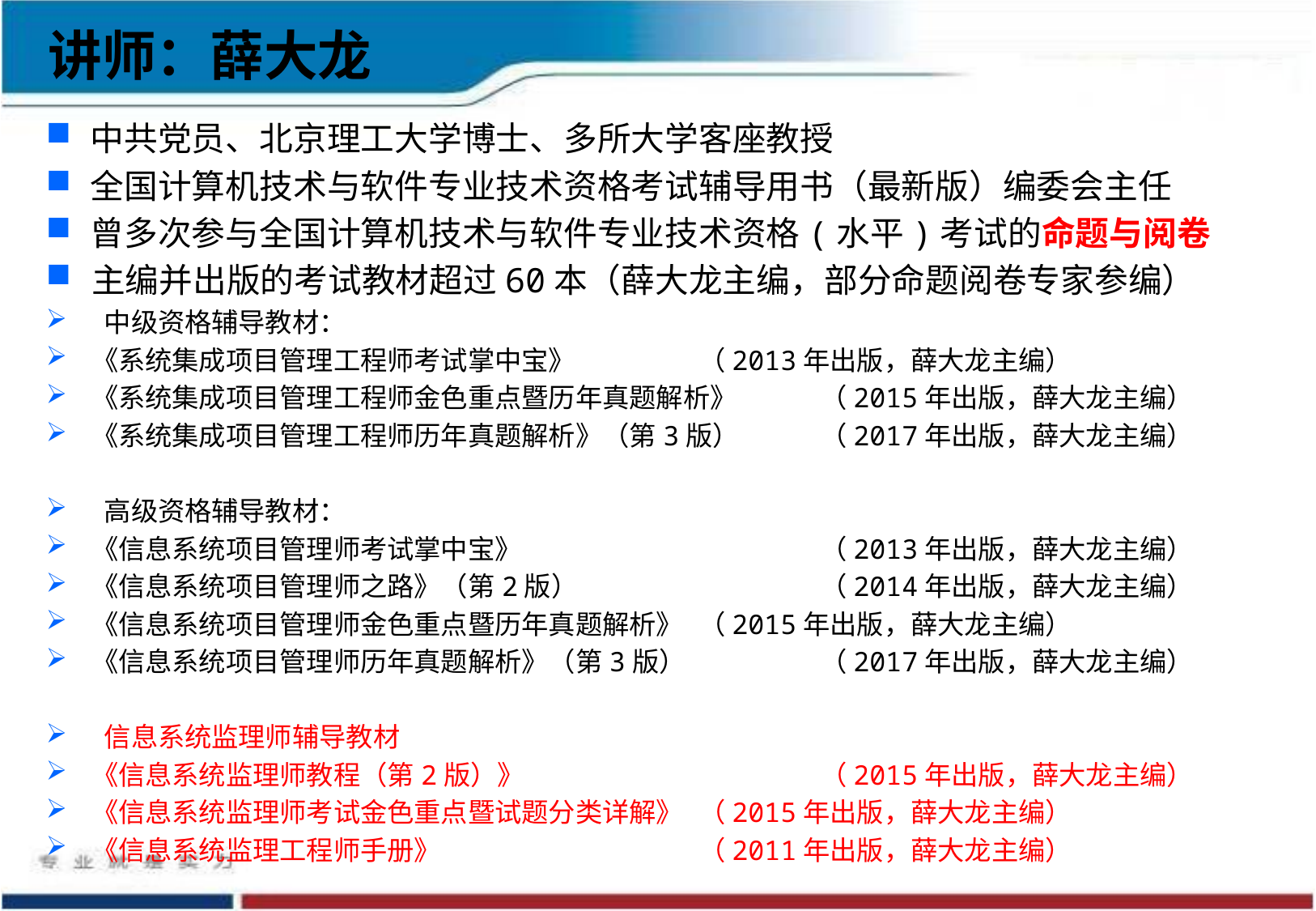

讲师：薛大龙
 中共党员、北京理工大学博士、多所大学客座教授
 全国计算机技术与软件专业技术资格考试辅导用书（最新版）编委会主任
 曾多次参与全国计算机技术与软件专业技术资格(水平)考试的命题与阅卷
主编并出版的考试教材超过60本（薛大龙主编，部分命题阅卷专家参编）
 中级资格辅导教材：
《系统集成项目管理工程师考试掌中宝》		（2013年出版，薛大龙主编）
《系统集成项目管理工程师金色重点暨历年真题解析》	（2015年出版，薛大龙主编）
《系统集成项目管理工程师历年真题解析》（第3版）	（2017年出版，薛大龙主编）

 高级资格辅导教材：
《信息系统项目管理师考试掌中宝》			（2013年出版，薛大龙主编）
《信息系统项目管理师之路》（第2版）		（2014年出版，薛大龙主编）
《信息系统项目管理师金色重点暨历年真题解析》	（2015年出版，薛大龙主编）
《信息系统项目管理师历年真题解析》（第3版）		（2017年出版，薛大龙主编）

 信息系统监理师辅导教材
《信息系统监理师教程（第2版）》			（2015年出版，薛大龙主编）
《信息系统监理师考试金色重点暨试题分类详解》	（2015年出版，薛大龙主编）
《信息系统监理工程师手册》			（2011年出版，薛大龙主编）